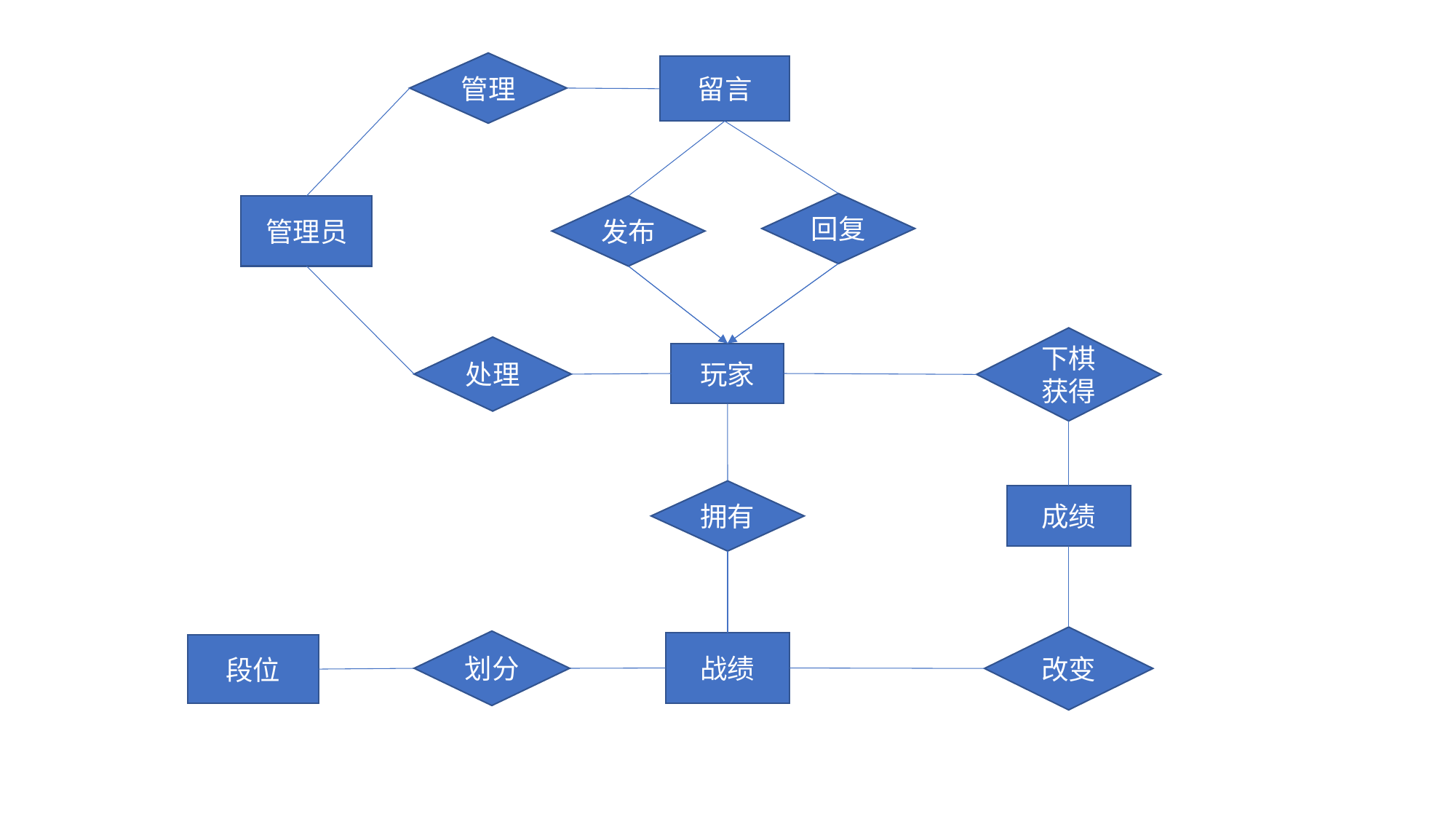

管理
留言
回复
管理员
发布
下棋获得
处理
玩家
拥有
成绩
改变
划分
战绩
段位